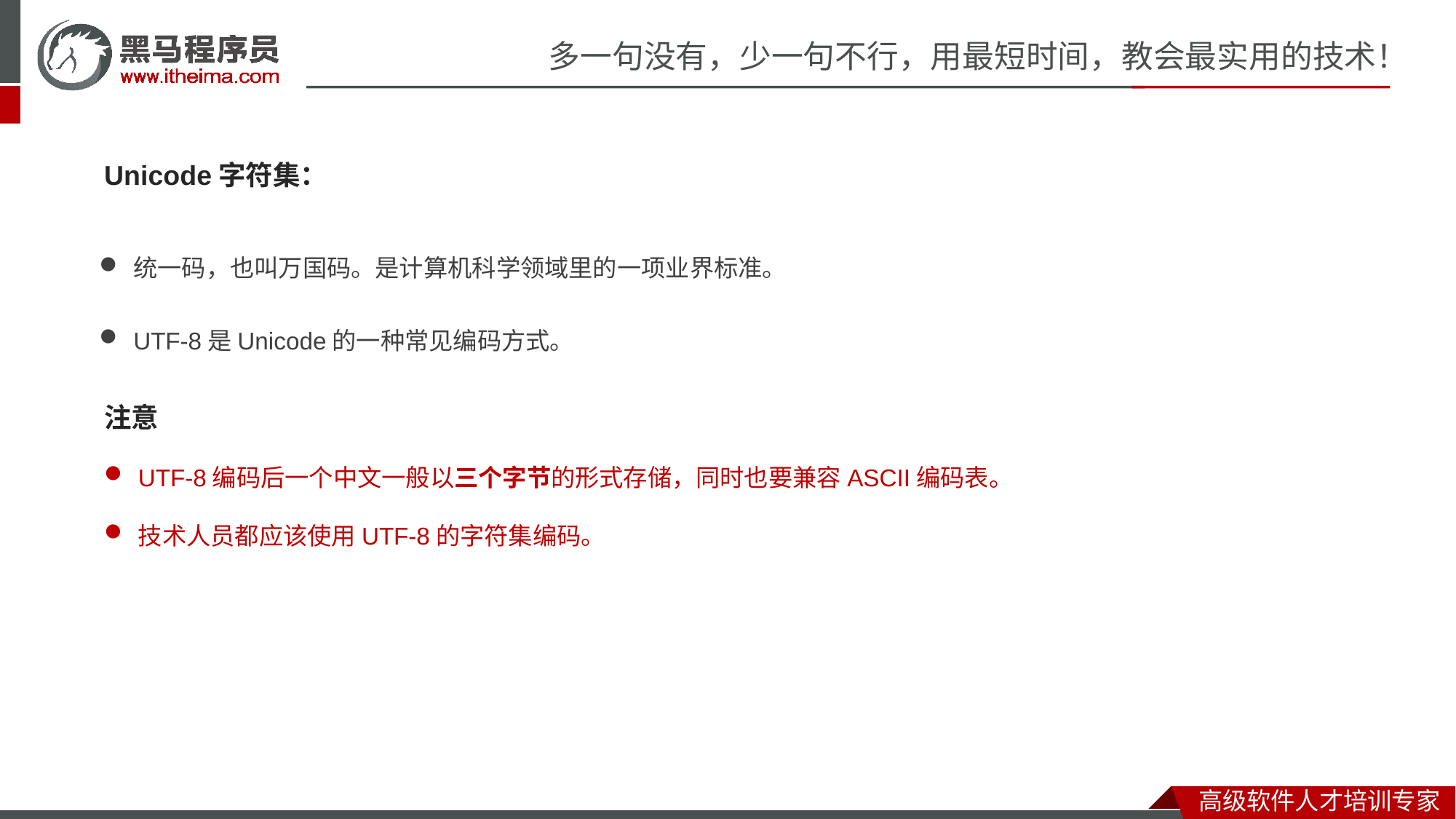

Unicode字符集：
统一码，也叫万国码。是计算机科学领域里的一项业界标准。
UTF-8是Unicode的一种常见编码方式。
注意
UTF-8编码后一个中文一般以三个字节的形式存储，同时也要兼容ASCII编码表。
技术人员都应该使用UTF-8的字符集编码。